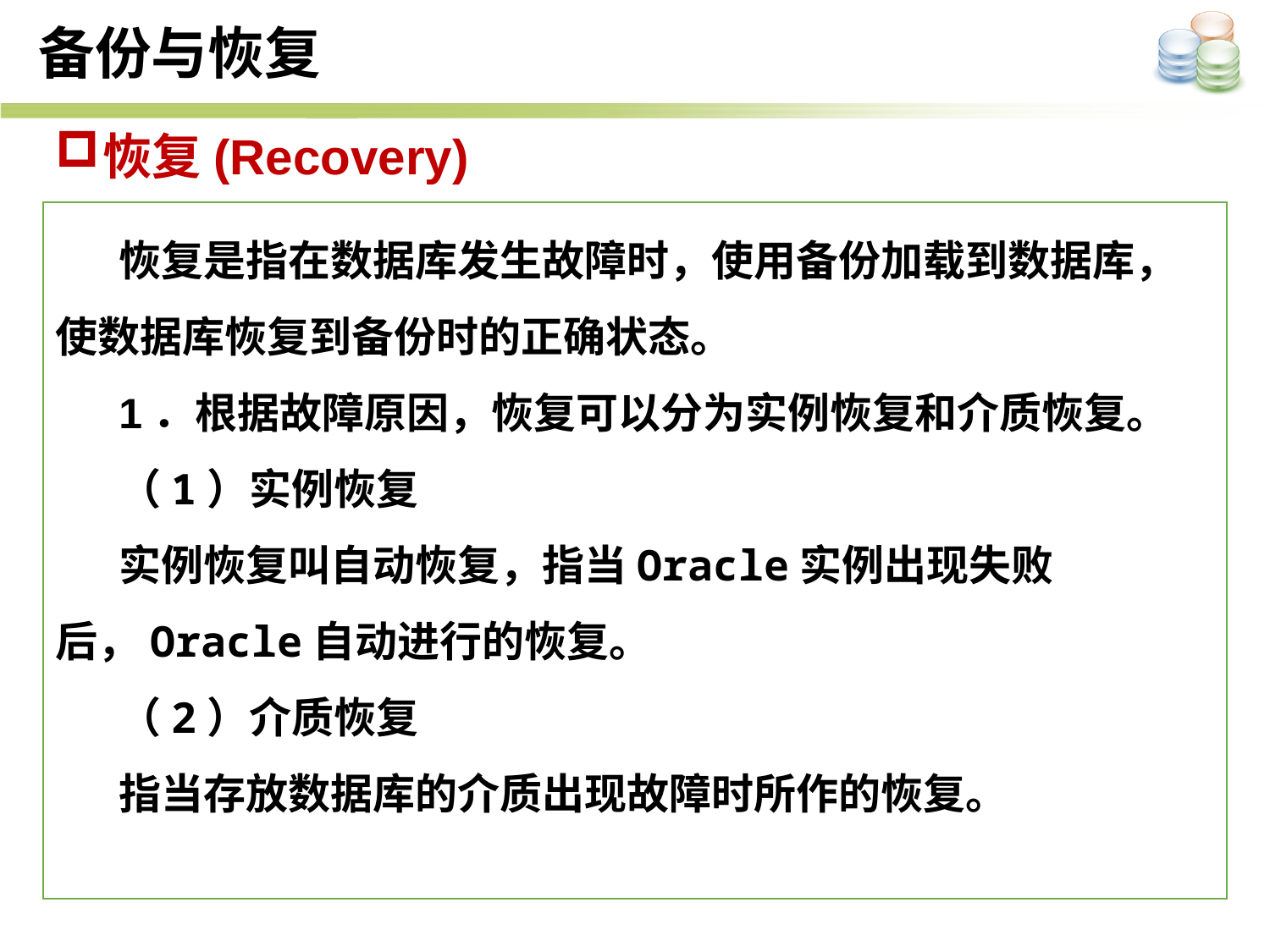

备份与恢复
恢复(Recovery)
恢复是指在数据库发生故障时，使用备份加载到数据库，使数据库恢复到备份时的正确状态。
1．根据故障原因，恢复可以分为实例恢复和介质恢复。
（1）实例恢复
实例恢复叫自动恢复，指当Oracle实例出现失败后，Oracle自动进行的恢复。
（2）介质恢复
指当存放数据库的介质出现故障时所作的恢复。

43